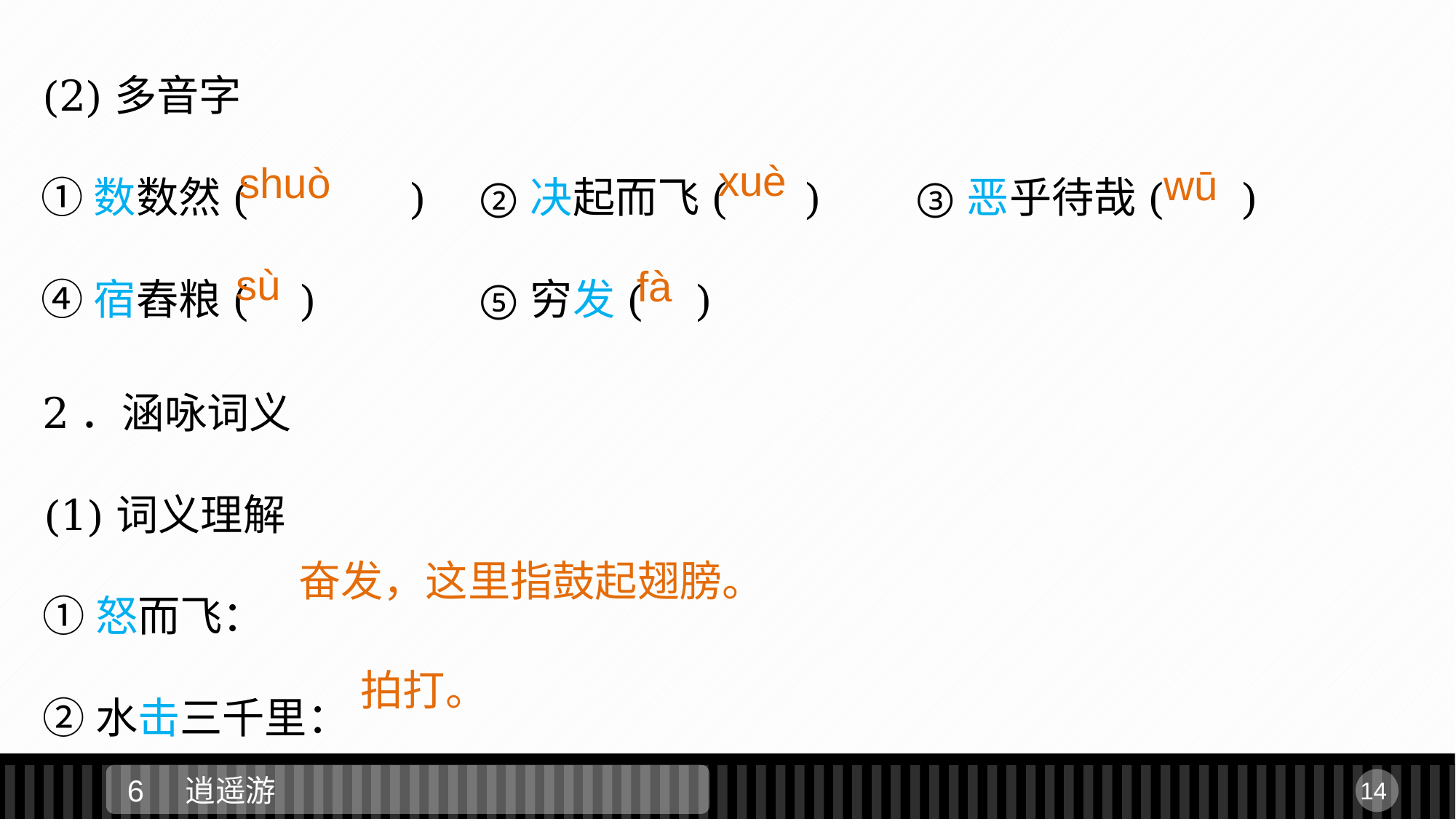

(2)多音字
①数数然(            )  	②决起而飞(	)  	③恶乎待哉(	)
④宿舂粮(	   )  		⑤穷发(	)
xuè
shuò
wū
sù
fà
2．涵咏词义
(1)词义理解
①怒而飞：
②水击三千里：
奋发，这里指鼓起翅膀。
拍打。